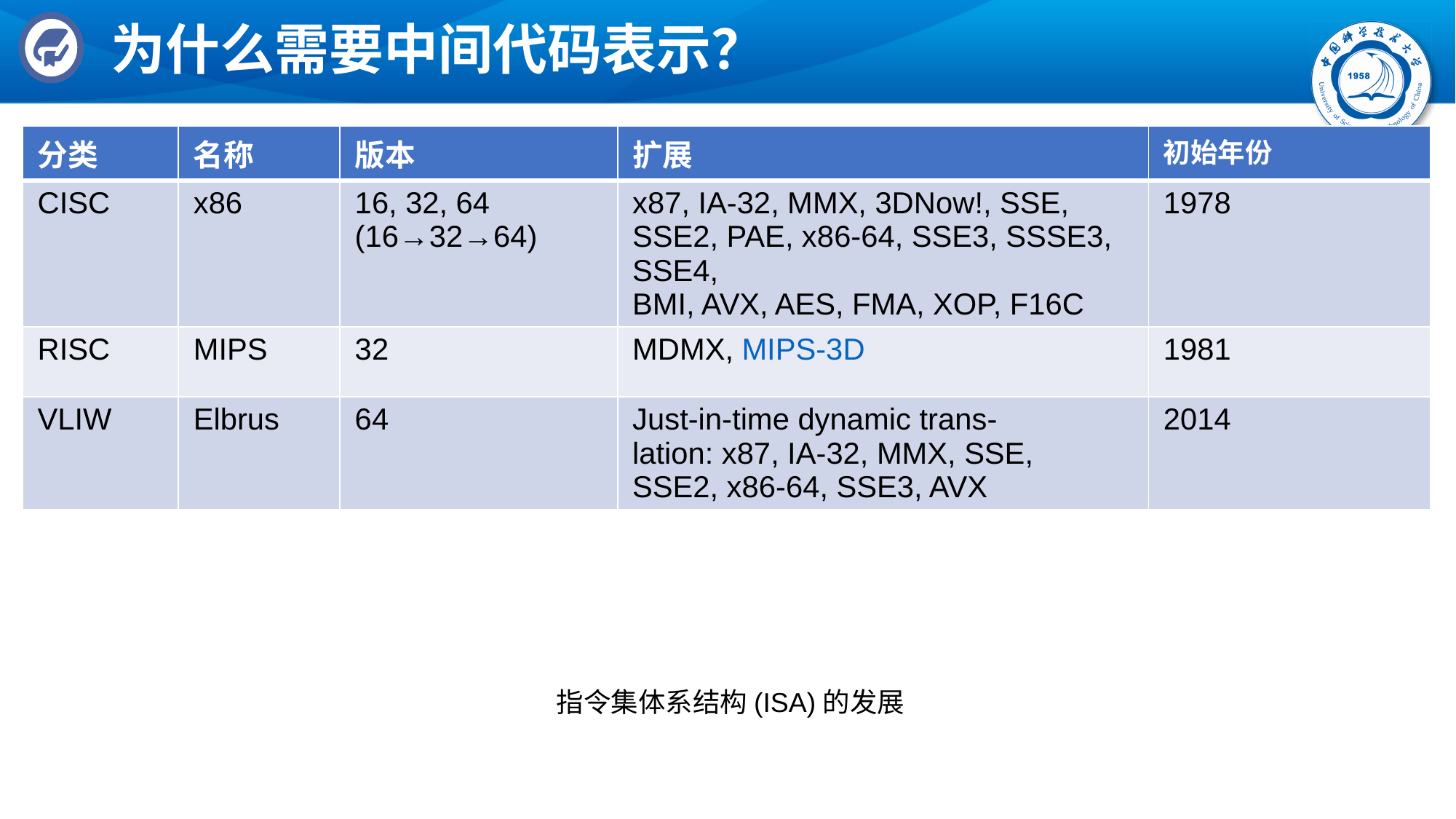

# 为什么需要中间代码表示？
| 分类 | 名称 | 版本 | 扩展 | 初始年份 |
| --- | --- | --- | --- | --- |
| CISC | x86 | 16, 32, 64 (16→32→64) | x87, IA-32, MMX, 3DNow!, SSE, SSE2, PAE, x86-64, SSE3, SSSE3, SSE4, BMI, AVX, AES, FMA, XOP, F16C | 1978 |
| RISC | MIPS | 32 | MDMX, MIPS-3D | 1981 |
| VLIW | Elbrus | 64 | Just-in-time dynamic trans- lation: x87, IA-32, MMX, SSE, SSE2, x86-64, SSE3, AVX | 2014 |
指令集体系结构(ISA)的发展